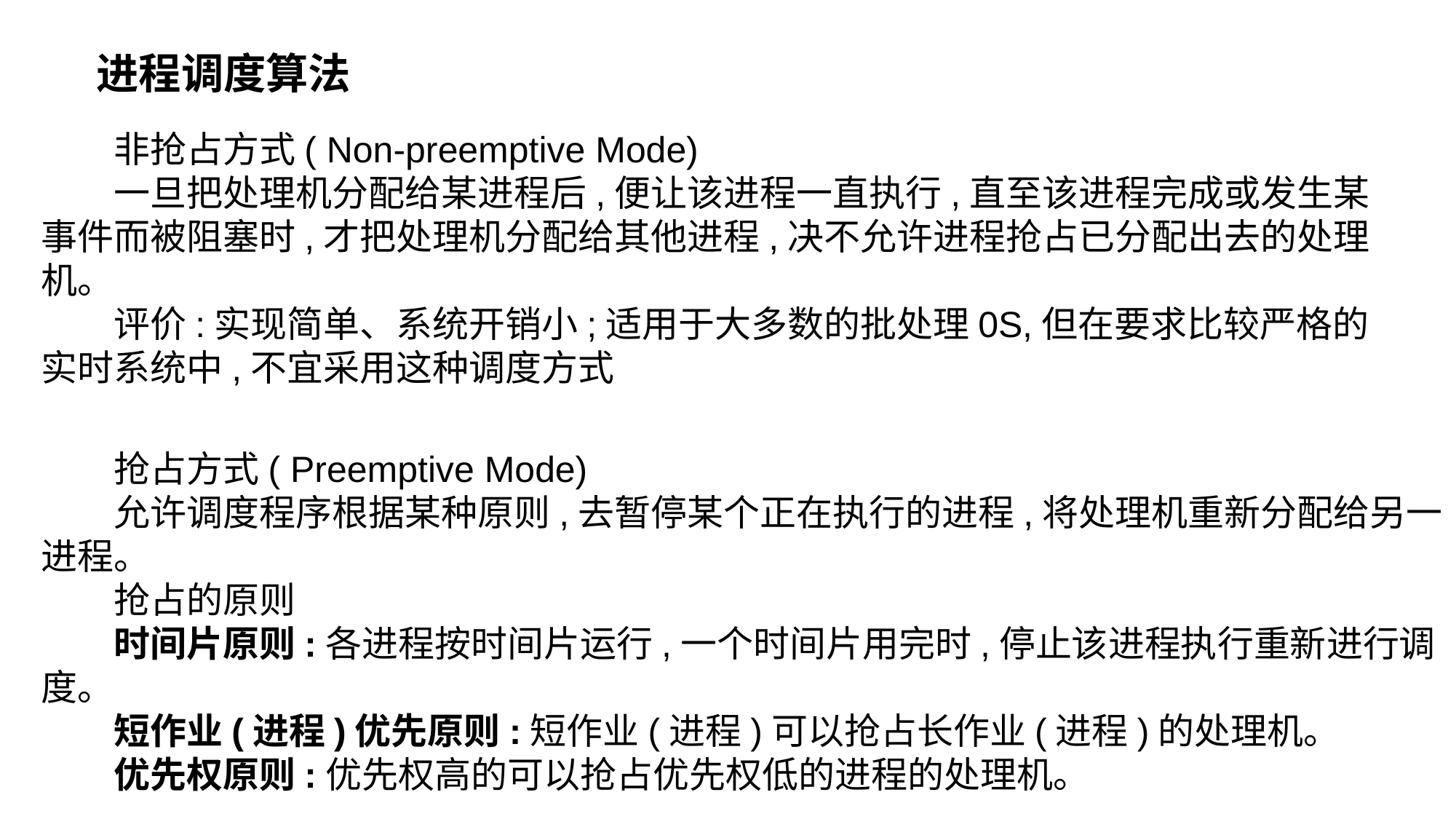

# 进程调度算法
非抢占方式( Non-preemptive Mode)
一旦把处理机分配给某进程后,便让该进程一直执行,直至该进程完成或发生某事件而被阻塞时,才把处理机分配给其他进程,决不允许进程抢占已分配出去的处理机。
评价:实现简单、系统开销小;适用于大多数的批处理0S,但在要求比较严格的实时系统中,不宜采用这种调度方式
抢占方式( Preemptive Mode)
允许调度程序根据某种原则,去暂停某个正在执行的进程,将处理机重新分配给另一进程。
抢占的原则
时间片原则:各进程按时间片运行,一个时间片用完时,停止该进程执行重新进行调度。
短作业(进程)优先原则:短作业(进程)可以抢占长作业(进程)的处理机。
优先权原则:优先权高的可以抢占优先权低的进程的处理机。